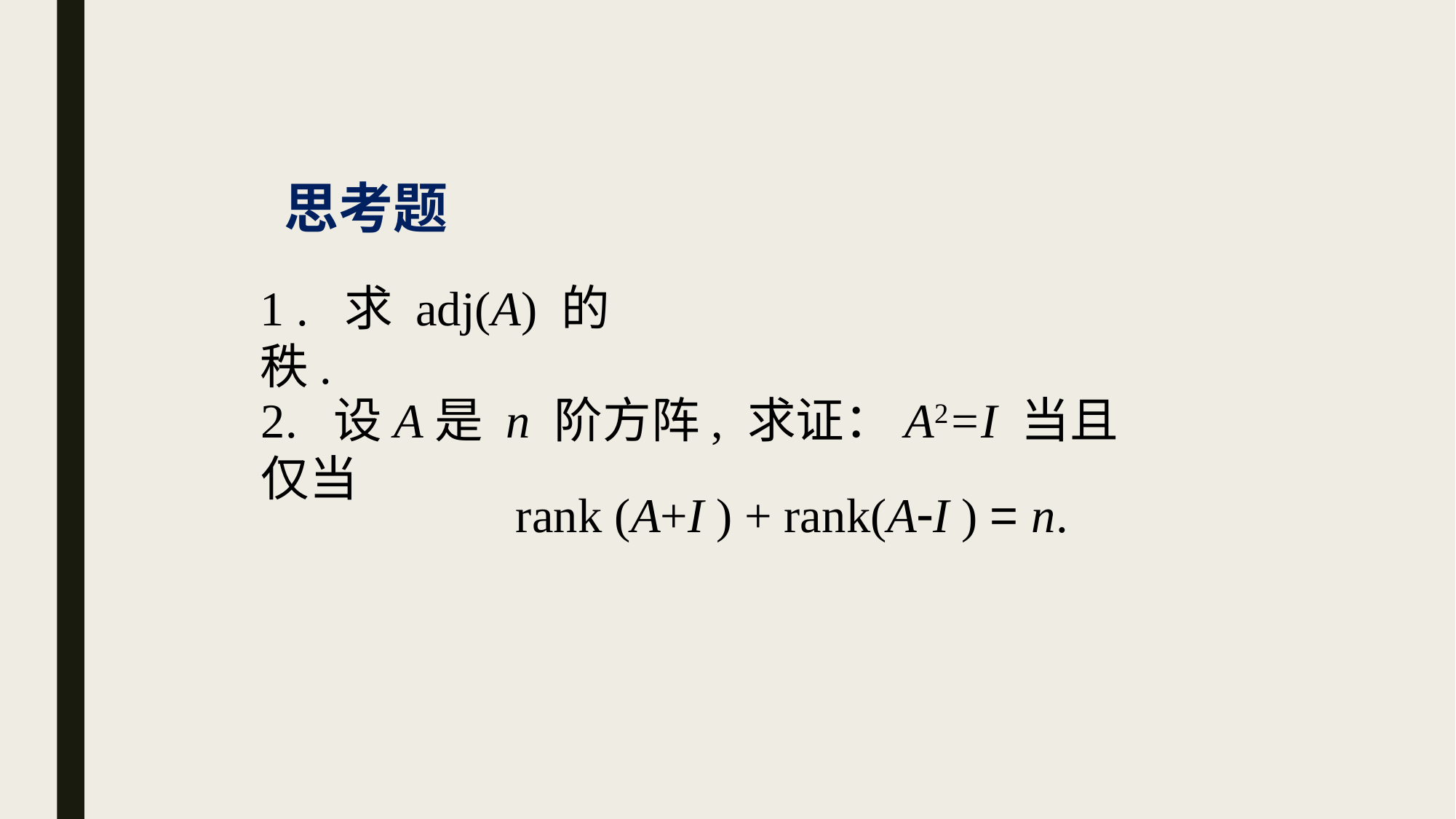

思考题
1 .  求 adj(A) 的秩.
2.  设A是 n 阶方阵, 求证：A2=I 当且仅当
rank (A+I ) + rank(A−I ) = n.